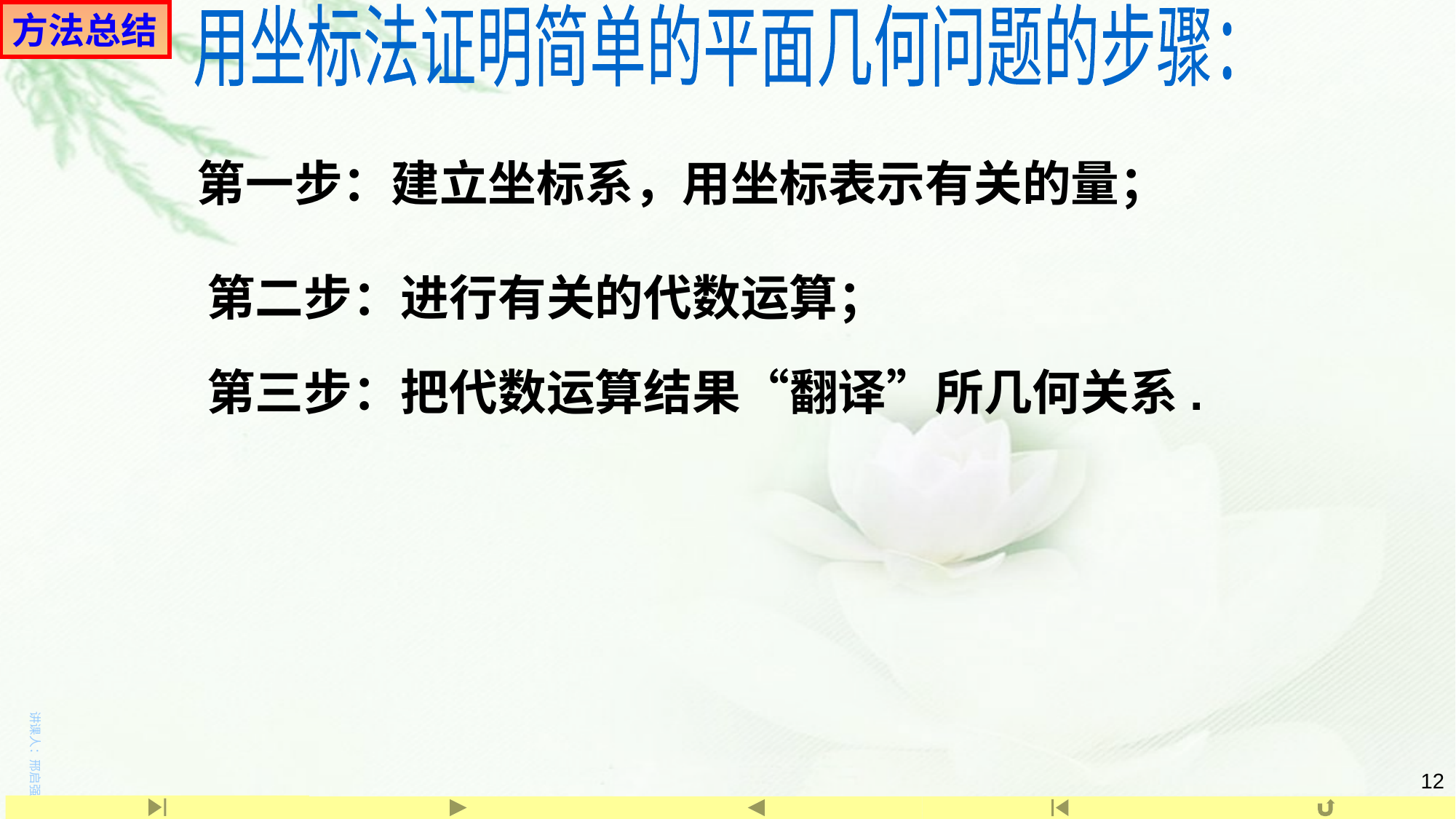

方法总结
用坐标法证明简单的平面几何问题的步骤：
第一步：建立坐标系，用坐标表示有关的量；
第二步：进行有关的代数运算；
第三步：把代数运算结果“翻译”所几何关系.